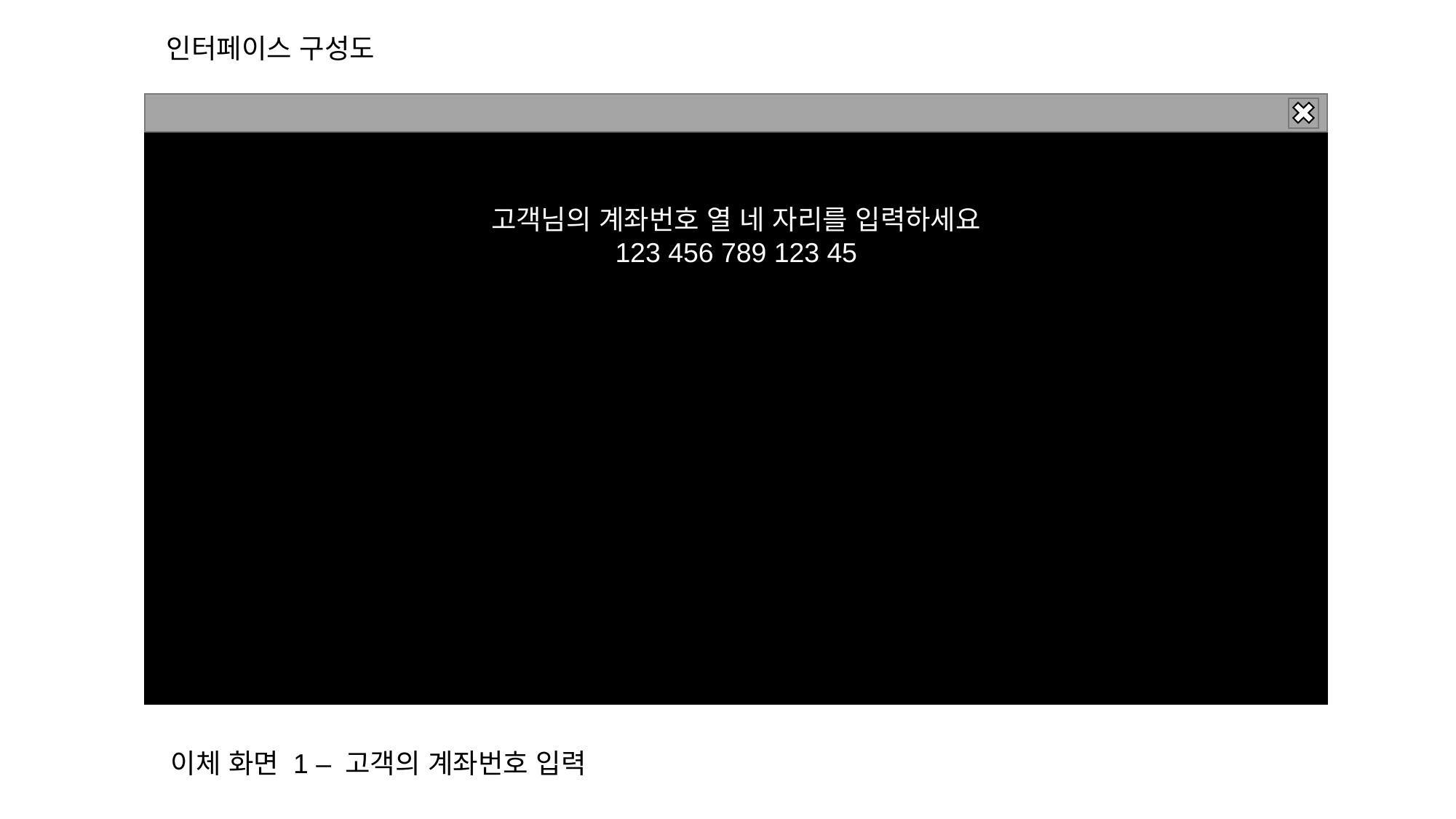

인터페이스 구성도

고객님의 계좌번호 열 네 자리를 입력하세요
123 456 789 123 45

이체 화면 1 – 고객의 계좌번호 입력